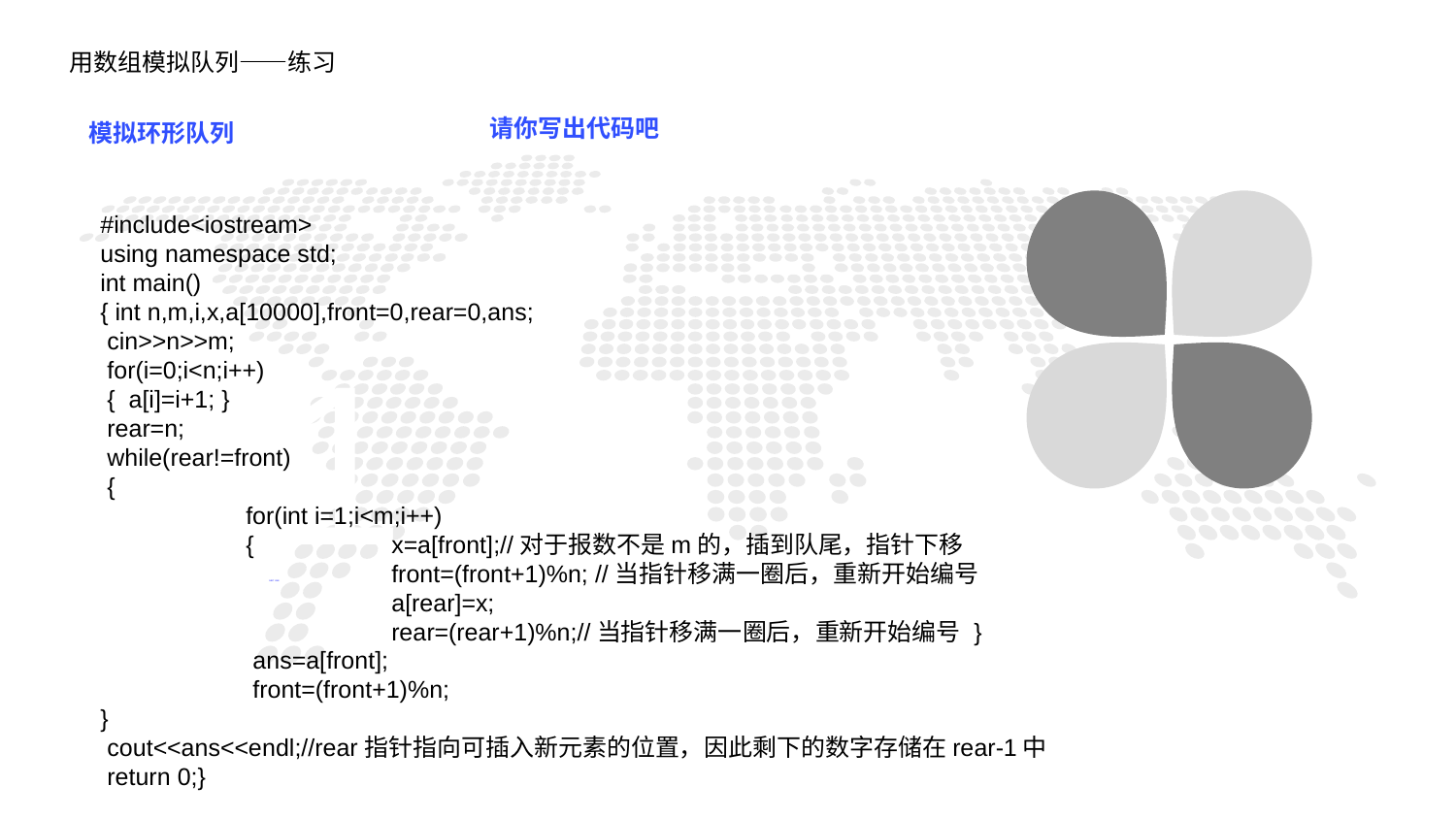

用数组模拟队列——练习
请你写出代码吧
模拟环形队列

#include<iostream>
using namespace std;
int main()
{ int n,m,i,x,a[10000],front=0,rear=0,ans;
 cin>>n>>m;
 for(i=0;i<n;i++)
 {  a[i]=i+1; }
 rear=n;
 while(rear!=front)
 {
 	for(int i=1;i<m;i++)
 	{	x=a[front];//对于报数不是m的，插到队尾，指针下移
 		front=(front+1)%n; //当指针移满一圈后，重新开始编号
 		a[rear]=x;
 		rear=(rear+1)%n;//当指针移满一圈后，重新开始编号	}
	 ans=a[front];
	 front=(front+1)%n;
}
 cout<<ans<<endl;//rear指针指向可插入新元素的位置，因此剩下的数字存储在rear-1中
 return 0;}
1
PART  ONE